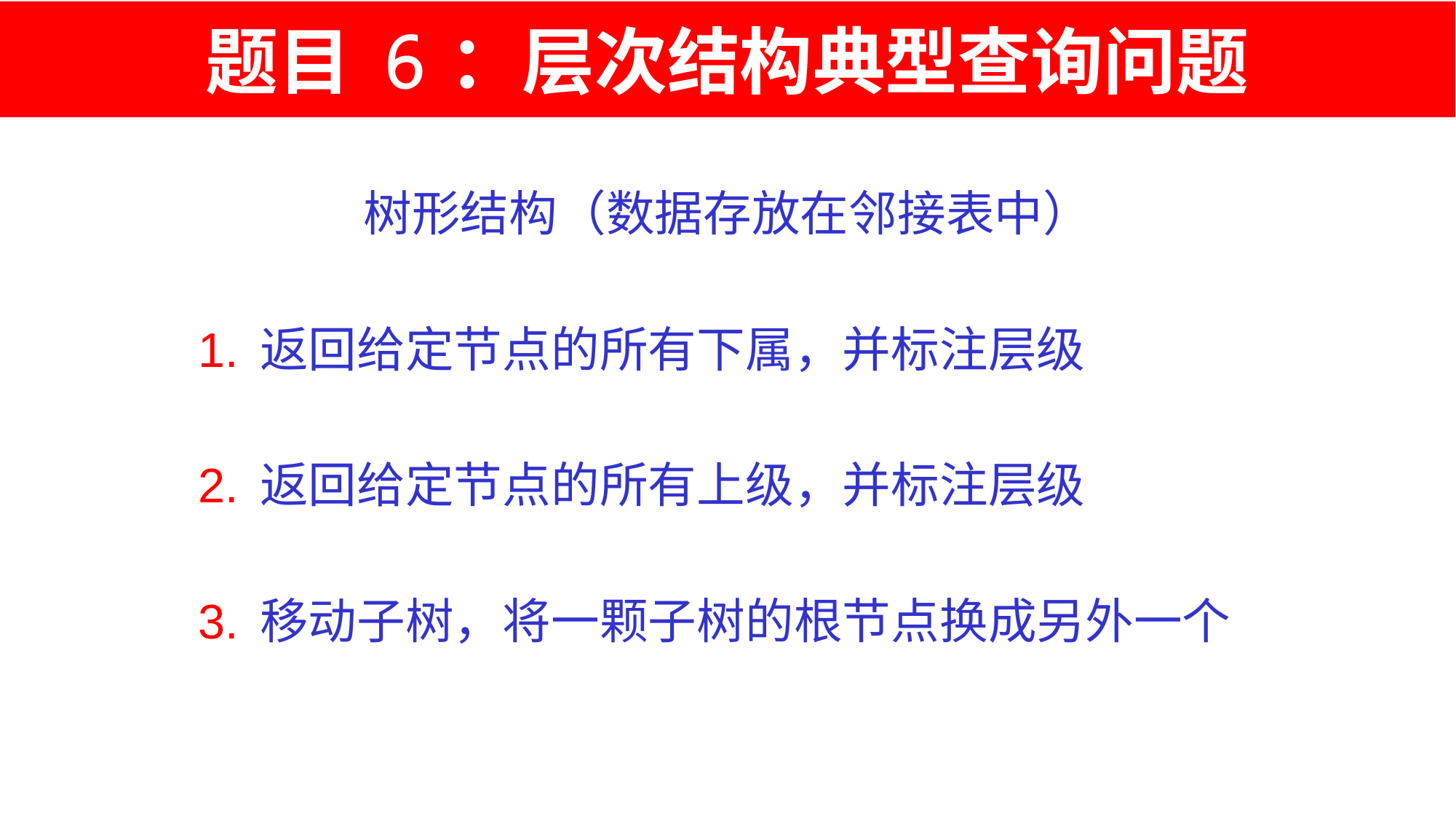

# 题目 6：层次结构典型查询问题
树形结构（数据存放在邻接表中）

返回给定节点的所有下属，并标注层级

返回给定节点的所有上级，并标注层级

移动子树，将一颗子树的根节点换成另外一个